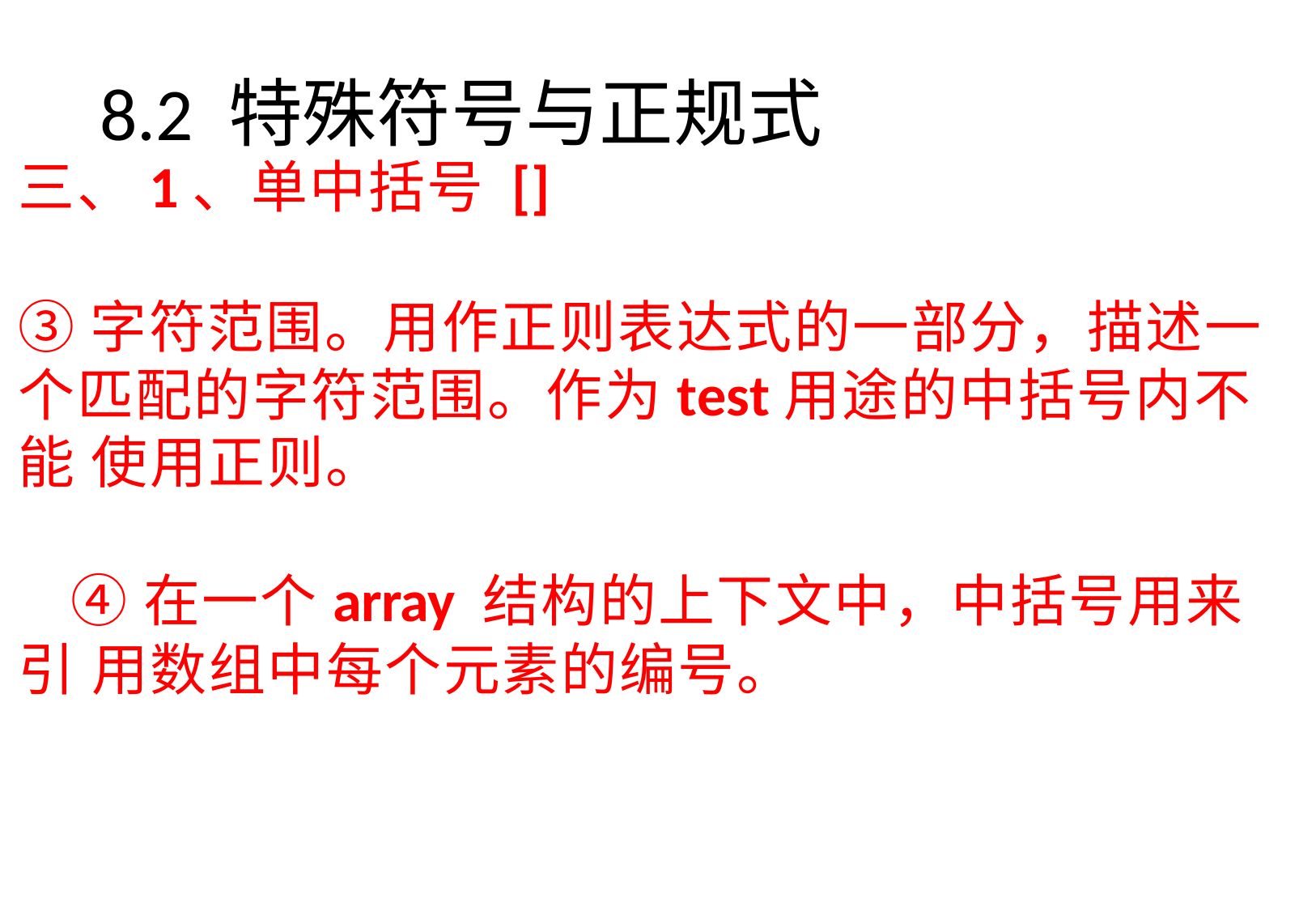

# 8.2 特殊符号与正规式
三、1、单中括号 []

③字符范围。用作正则表达式的一部分，描述一 个匹配的字符范围。作为test用途的中括号内不能 使用正则。

④在一个array 结构的上下文中，中括号用来引 用数组中每个元素的编号。